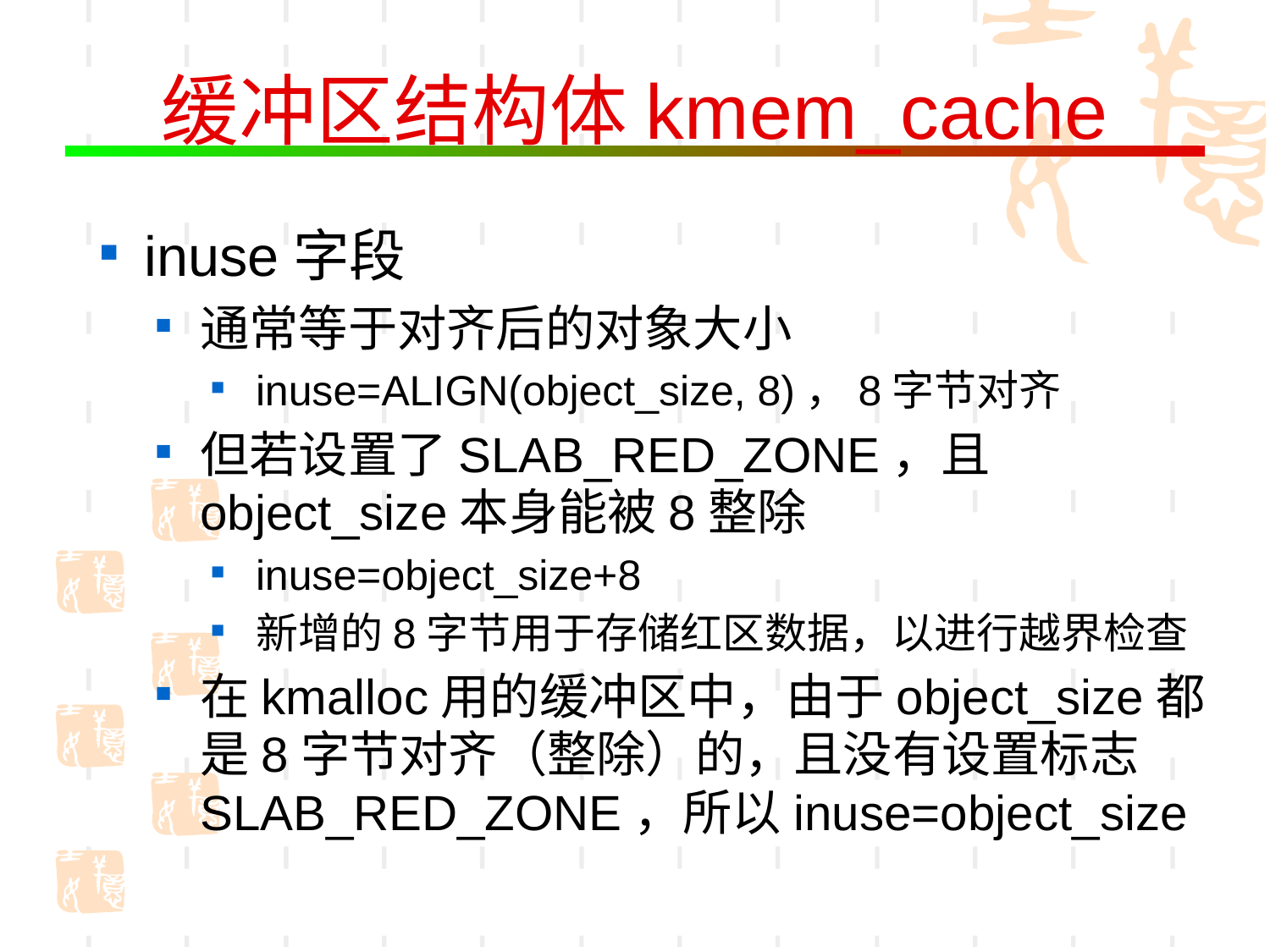

# 缓冲区结构体kmem_cache
inuse字段
通常等于对齐后的对象大小
inuse=ALIGN(object_size, 8)，8字节对齐
但若设置了SLAB_RED_ZONE，且object_size本身能被8整除
inuse=object_size+8
新增的8字节用于存储红区数据，以进行越界检查
在kmalloc用的缓冲区中，由于object_size都是8字节对齐（整除）的，且没有设置标志SLAB_RED_ZONE，所以inuse=object_size